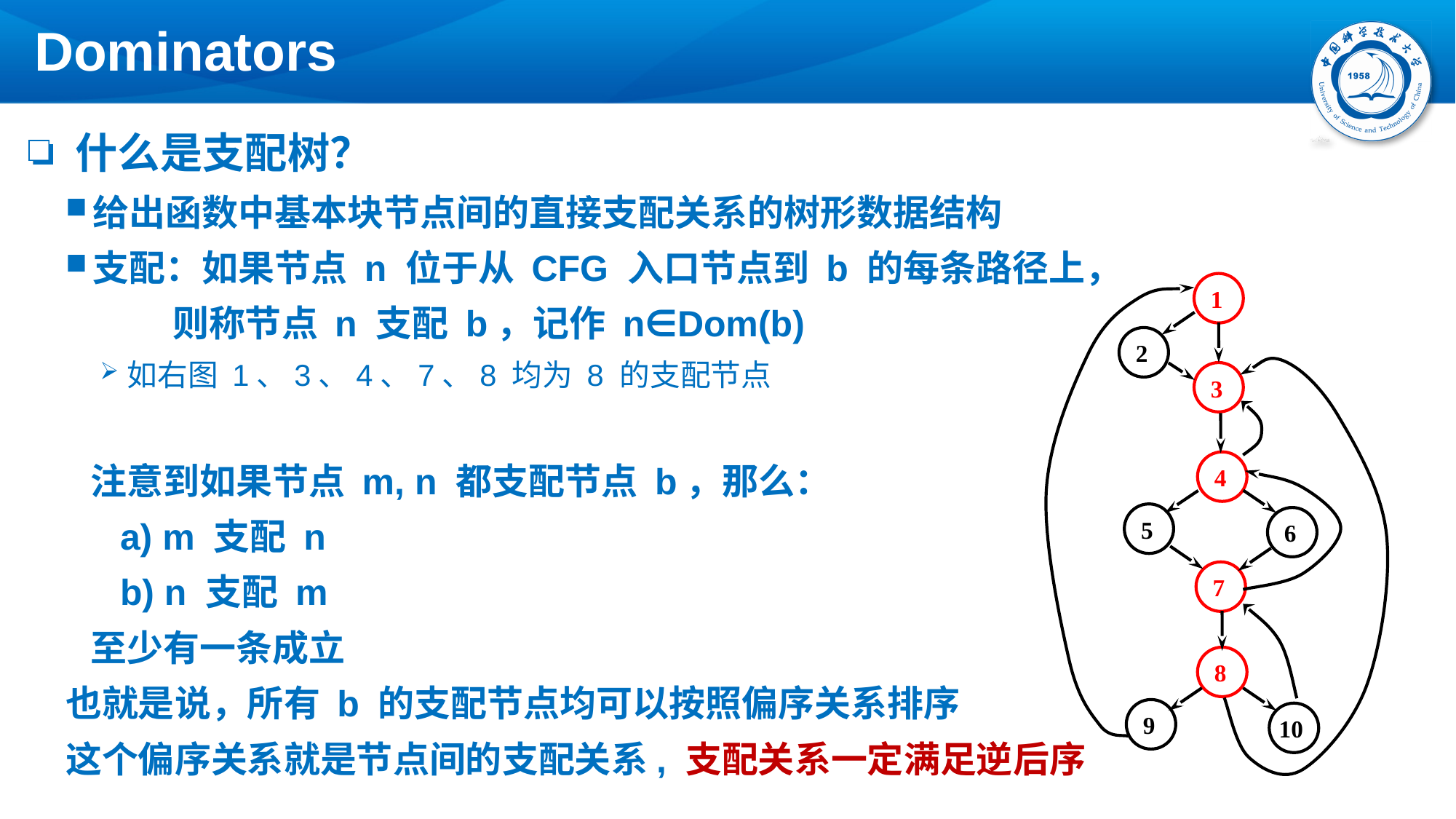

# Dominators
 什么是支配树？
给出函数中基本块节点间的直接支配关系的树形数据结构
支配：如果节点 n 位于从 CFG 入口节点到 b 的每条路径上，
            则称节点 n 支配 b，记作 n∈Dom(b)
如右图 1、3、4、7、8 均为 8 的支配节点

  注意到如果节点 m, n 都支配节点 b，那么：
a) m 支配 n
b) n 支配 m
  至少有一条成立
也就是说，所有 b 的支配节点均可以按照偏序关系排序
这个偏序关系就是节点间的支配关系, 支配关系一定满足逆后序

1

2

3

4

5
6

7

8

9
10

30